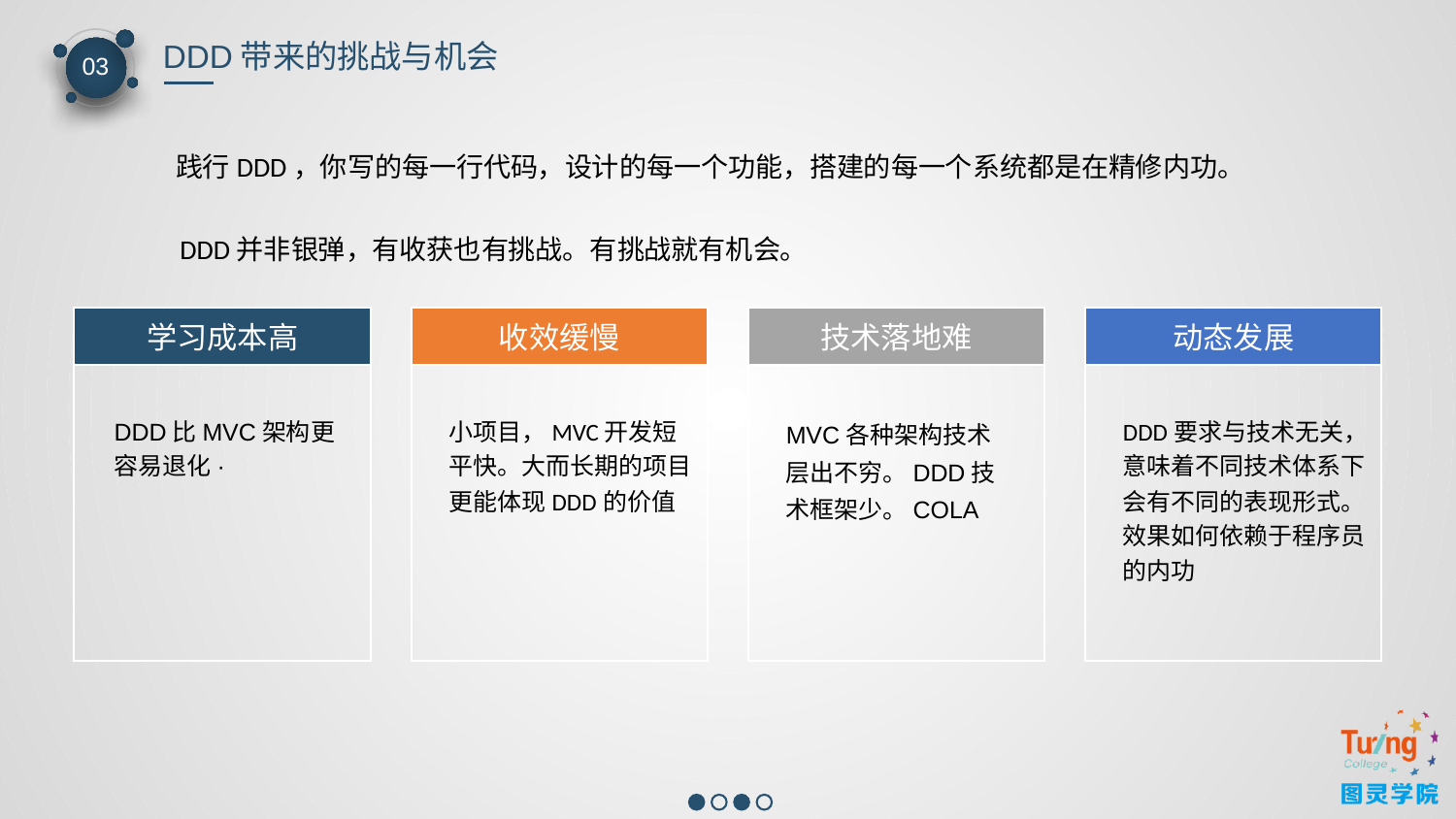

DDD带来的挑战与机会

03
践行DDD，你写的每一行代码，设计的每一个功能，搭建的每一个系统都是在精修内功。
DDD并非银弹，有收获也有挑战。有挑战就有机会。

学习成本高
DDD比MVC架构更容易退化·

收效缓慢
小项目，MVC开发短平快。大而长期的项目更能体现DDD的价值

技术落地难
MVC各种架构技术层出不穷。DDD技术框架少。COLA

动态发展
DDD要求与技术无关，意味着不同技术体系下会有不同的表现形式。效果如何依赖于程序员的内功